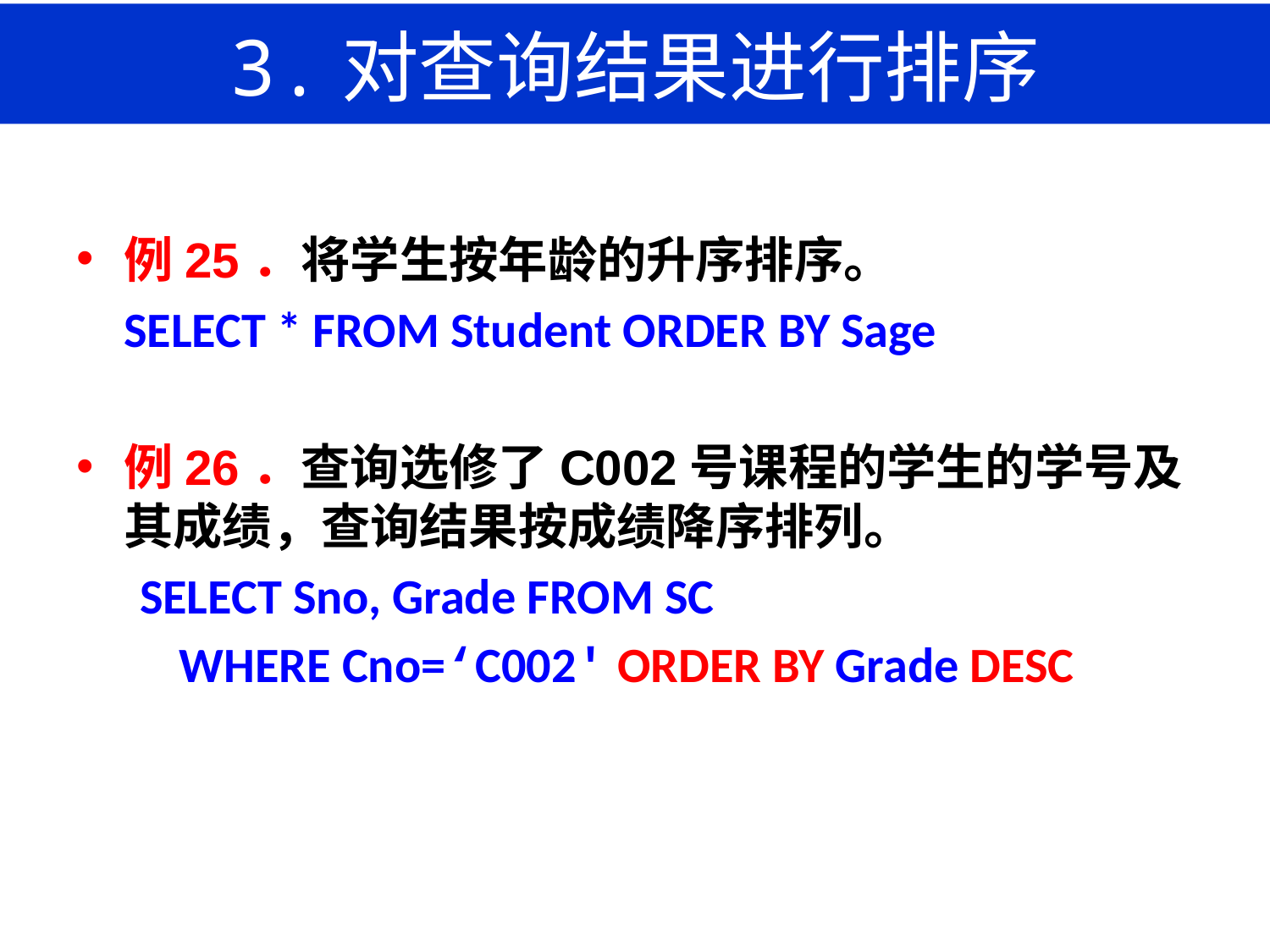

# 3.对查询结果进行排序
例25．将学生按年龄的升序排序。
	SELECT * FROM Student ORDER BY Sage

例26．查询选修了C002号课程的学生的学号及其成绩，查询结果按成绩降序排列。
SELECT Sno, Grade FROM SC
	WHERE Cno=‘C002' ORDER BY Grade DESC